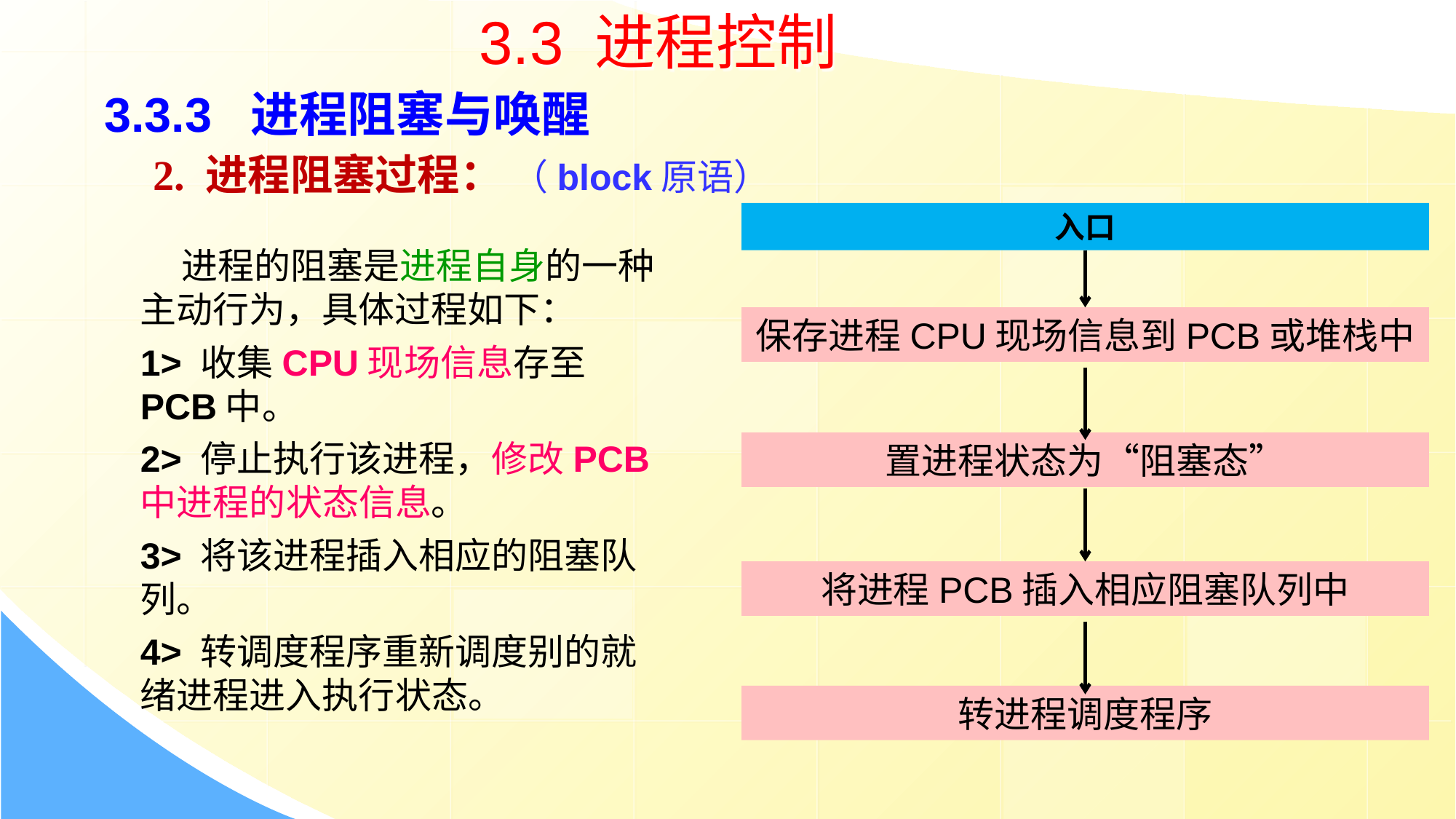

3.3 进程控制
3.3.3  进程阻塞与唤醒
    2. 进程阻塞过程： （block原语）
入口
    进程的阻塞是进程自身的一种主动行为，具体过程如下：
1> 收集CPU现场信息存至PCB中。
2> 停止执行该进程，修改PCB中进程的状态信息。
3> 将该进程插入相应的阻塞队列。
4> 转调度程序重新调度别的就绪进程进入执行状态。
保存进程CPU现场信息到PCB或堆栈中
置进程状态为“阻塞态”
将进程PCB插入相应阻塞队列中
转进程调度程序